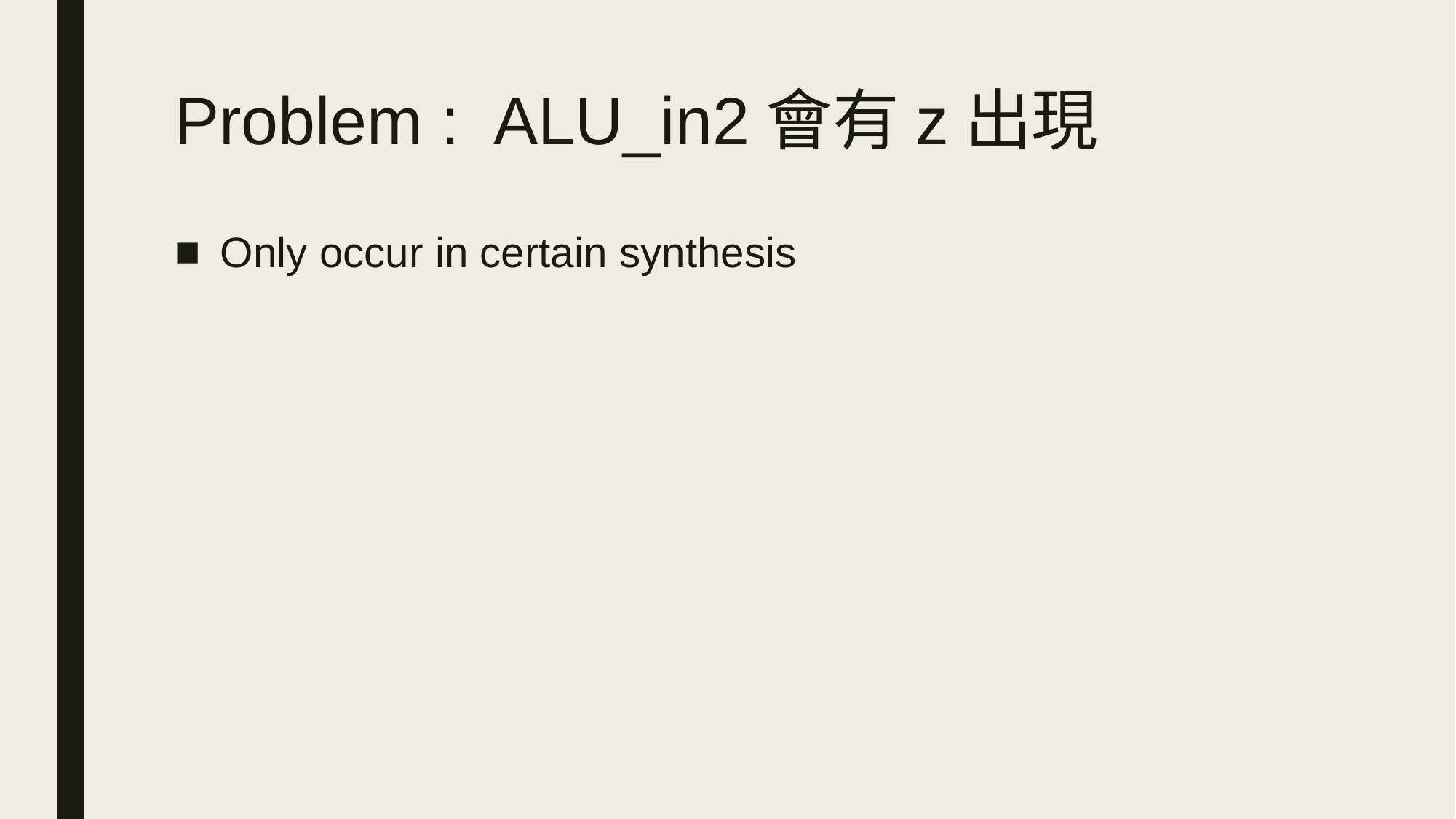

# Problem :  ALU_in2會有z出現
Only occur in certain synthesis